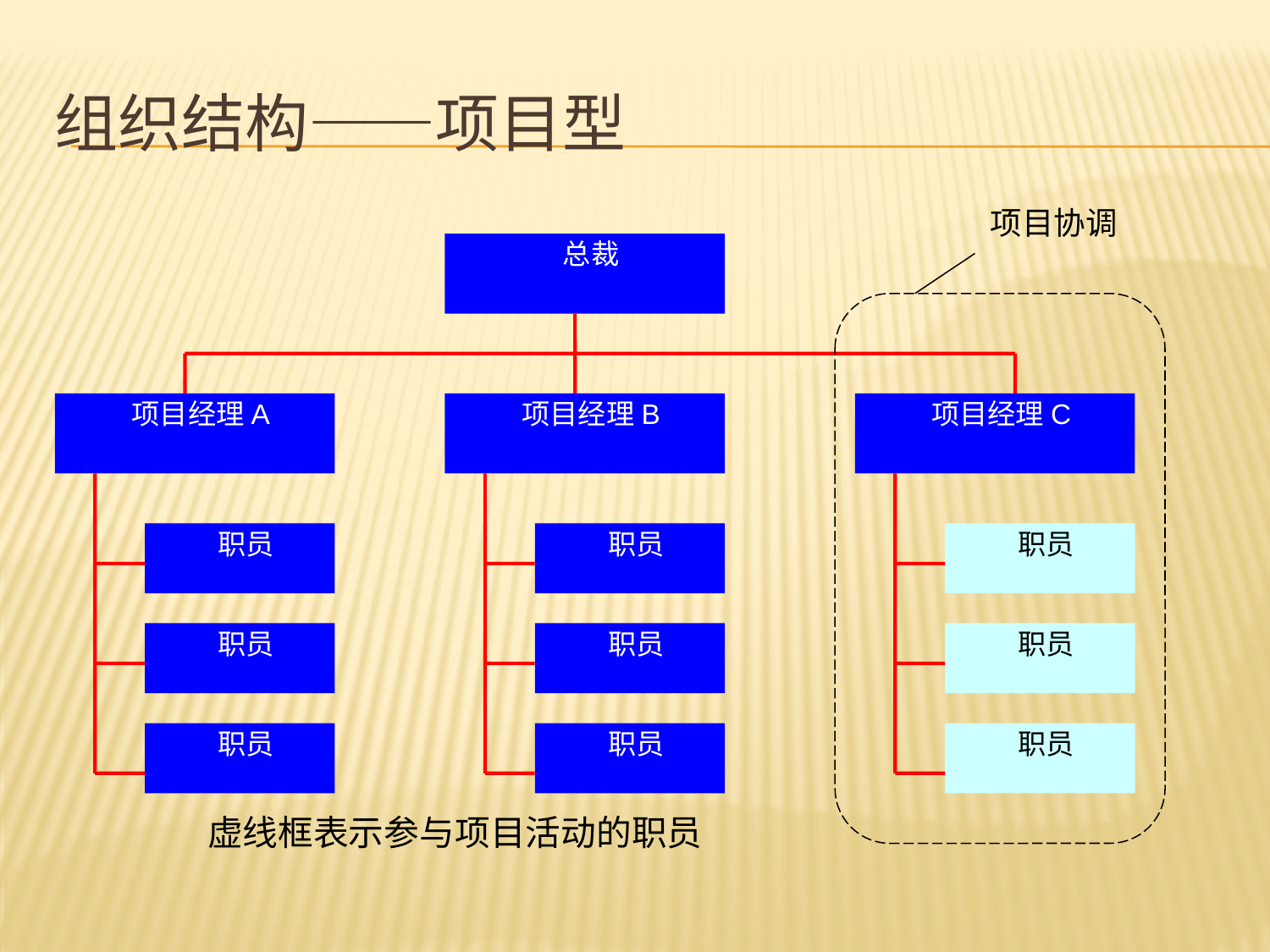

# 组织结构——项目型
项目协调
总裁

项目经理A
项目经理B
项目经理C

职员
职员
职员

职员
职员
职员

职员
职员
职员

虚线框表示参与项目活动的职员